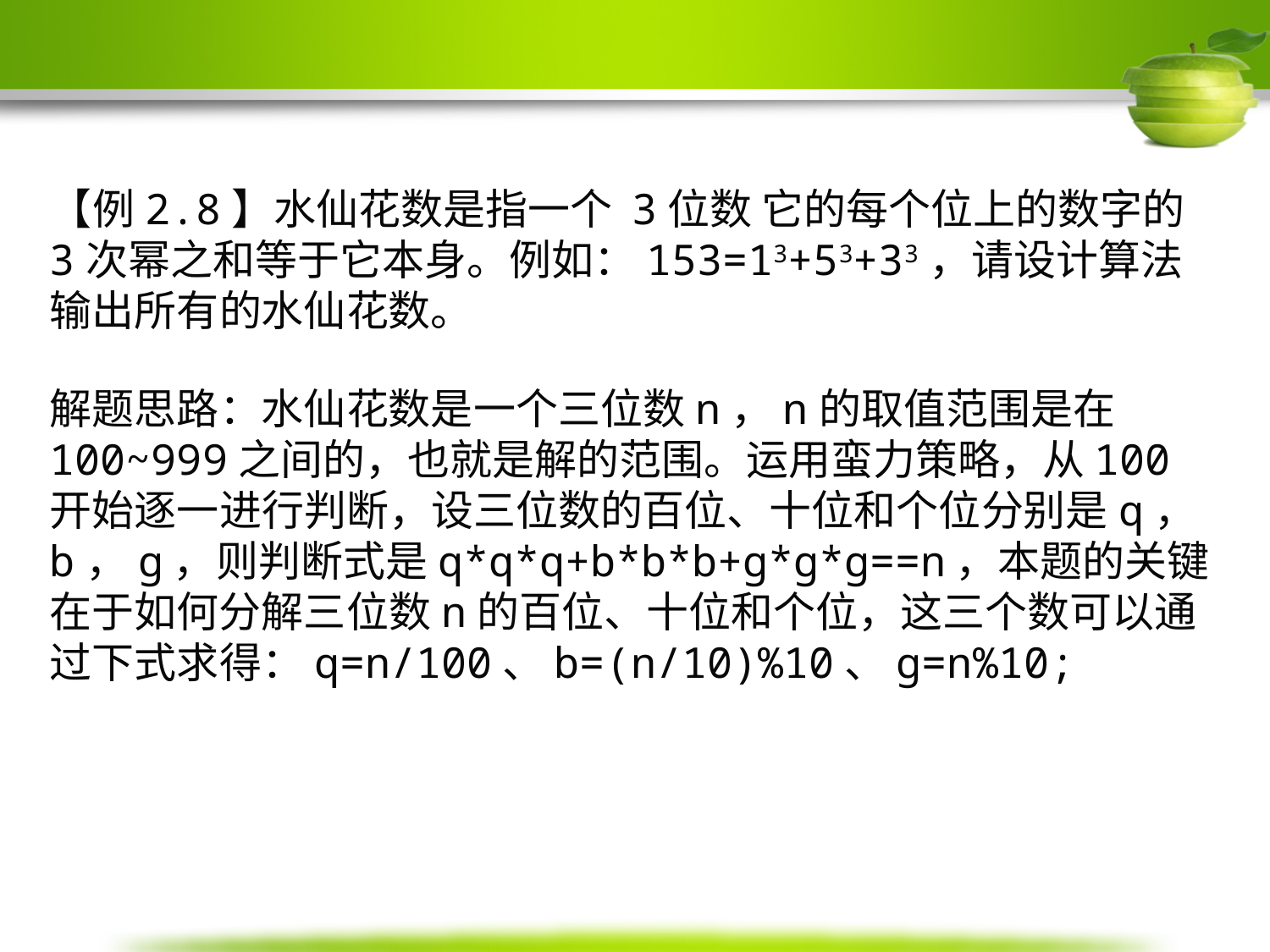

【例2.8】水仙花数是指一个 3位数 它的每个位上的数字的3次幂之和等于它本身。例如：153=13+53+33，请设计算法输出所有的水仙花数。
解题思路：水仙花数是一个三位数n，n的取值范围是在100~999之间的，也就是解的范围。运用蛮力策略，从100开始逐一进行判断，设三位数的百位、十位和个位分别是q，b，g，则判断式是q*q*q+b*b*b+g*g*g==n，本题的关键在于如何分解三位数n的百位、十位和个位，这三个数可以通过下式求得：q=n/100、b=(n/10)%10、g=n%10;